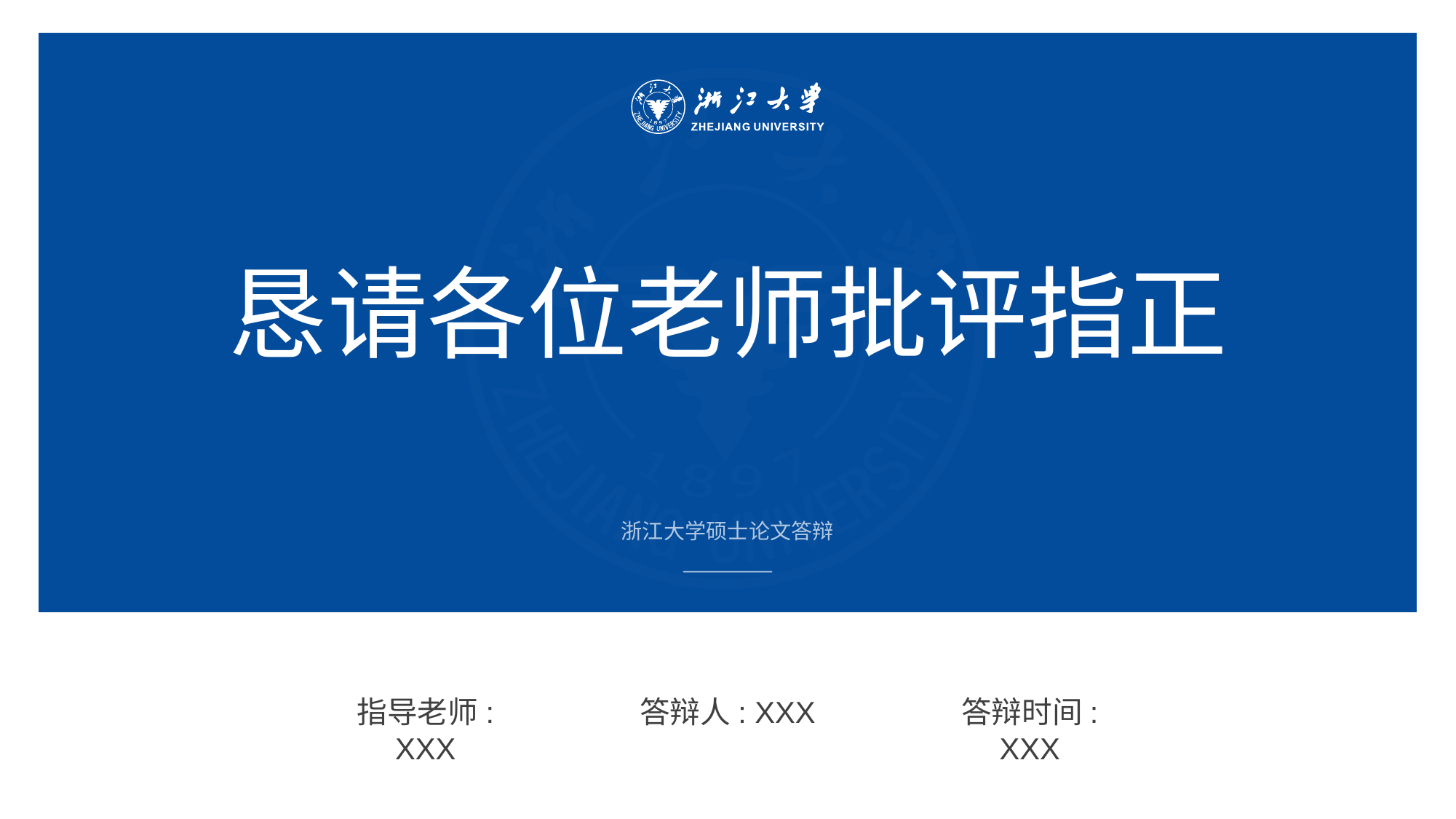

恳请各位老师批评指正
浙江大学硕士论文答辩
指导老师: XXX
答辩人: XXX
答辩时间: XXX